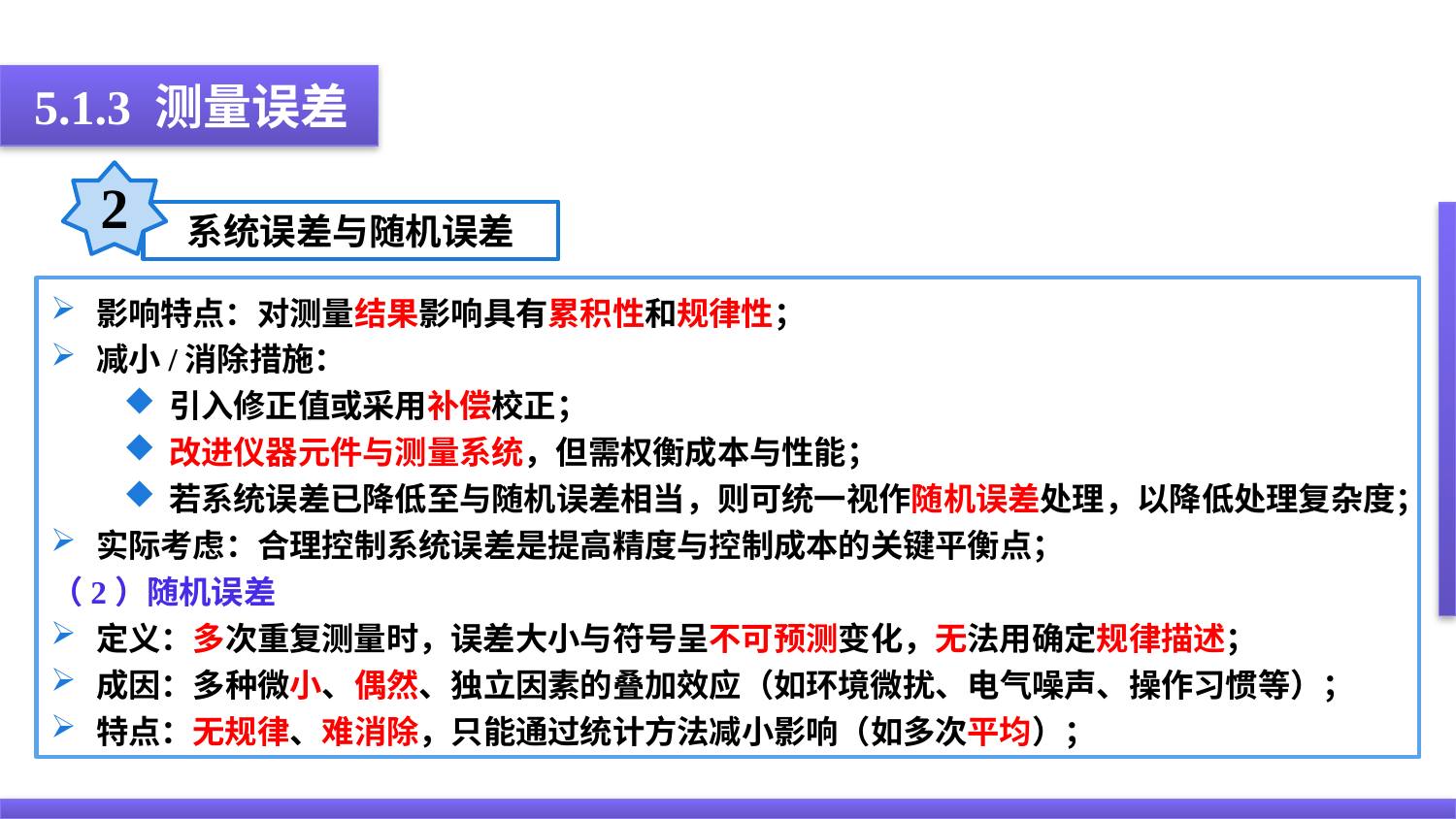

5.1.3 测量误差
2
系统误差与随机误差
影响特点：对测量结果影响具有累积性和规律性；
减小/消除措施：
引入修正值或采用补偿校正；
改进仪器元件与测量系统，但需权衡成本与性能；
若系统误差已降低至与随机误差相当，则可统一视作随机误差处理，以降低处理复杂度；
实际考虑：合理控制系统误差是提高精度与控制成本的关键平衡点；
（2）随机误差
定义：多次重复测量时，误差大小与符号呈不可预测变化，无法用确定规律描述；
成因：多种微小、偶然、独立因素的叠加效应（如环境微扰、电气噪声、操作习惯等）；
特点：无规律、难消除，只能通过统计方法减小影响（如多次平均）；